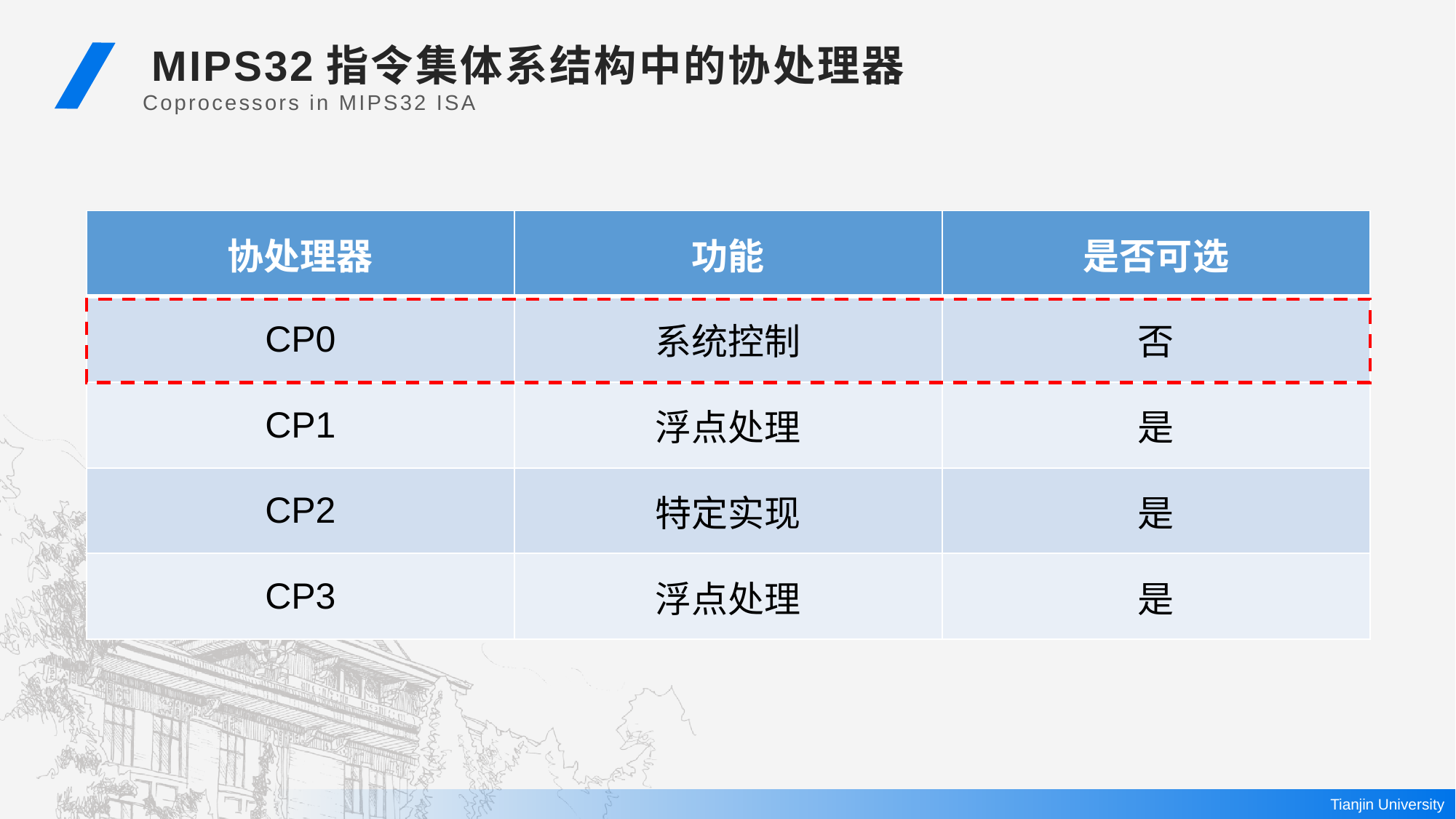

MIPS32指令集体系结构中的协处理器
Coprocessors in MIPS32 ISA
| 协处理器 | 功能 | 是否可选 |
| --- | --- | --- |
| CP0 | 系统控制 | 否 |
| CP1 | 浮点处理 | 是 |
| CP2 | 特定实现 | 是 |
| CP3 | 浮点处理 | 是 |